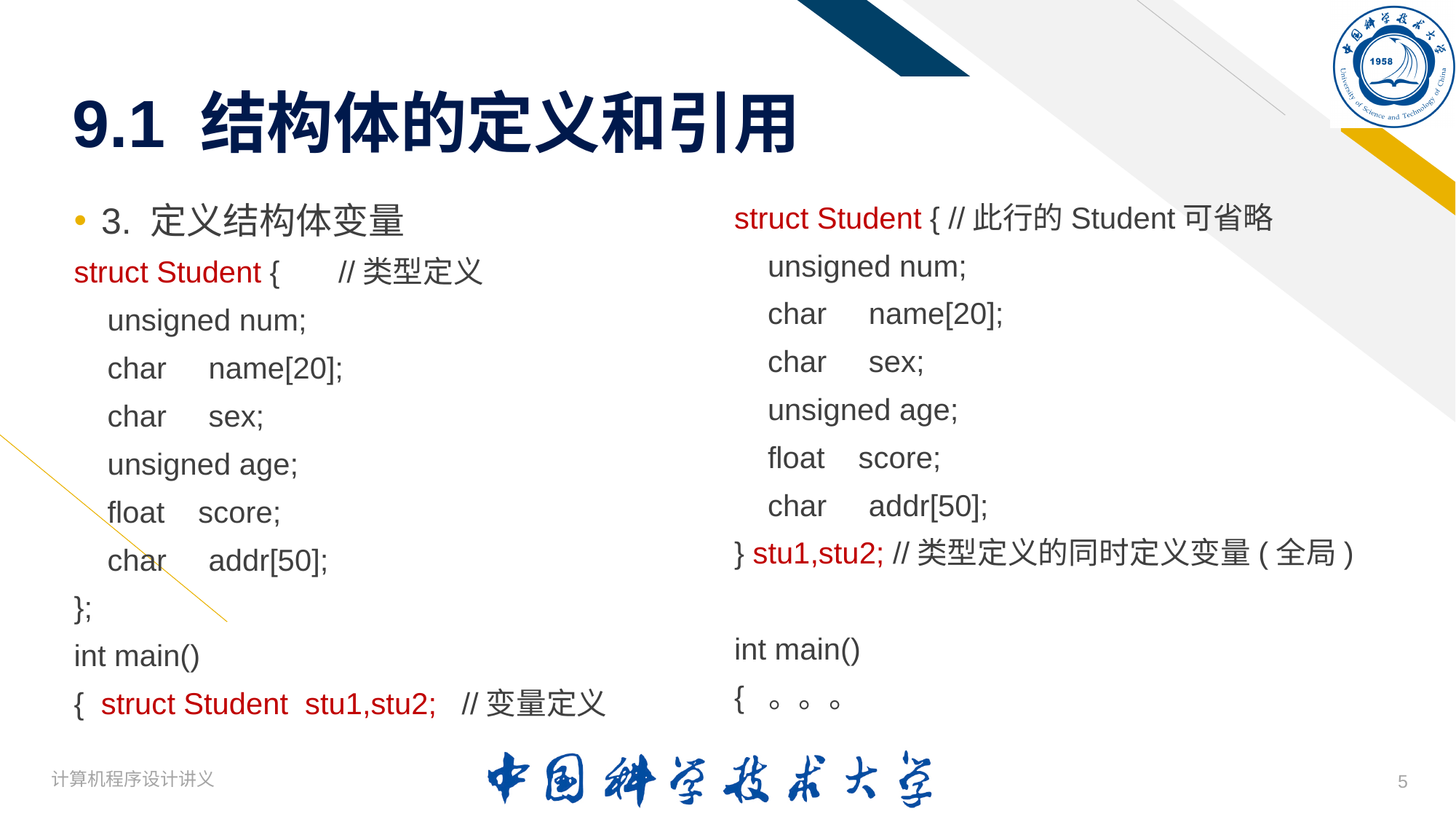

# 9.1 结构体的定义和引用
3. 定义结构体变量
struct Student {       //类型定义
    unsigned num;
    char     name[20];
    char     sex;
    unsigned age;
    float    score;
    char     addr[50];
};
int main()
{  struct Student  stu1,stu2;   //变量定义
struct Student { //此行的Student可省略
    unsigned num;
    char     name[20];
    char     sex;
    unsigned age;
    float    score;
    char     addr[50];
} stu1,stu2; //类型定义的同时定义变量(全局)

int main()
{  。。。
计算机程序设计讲义
5